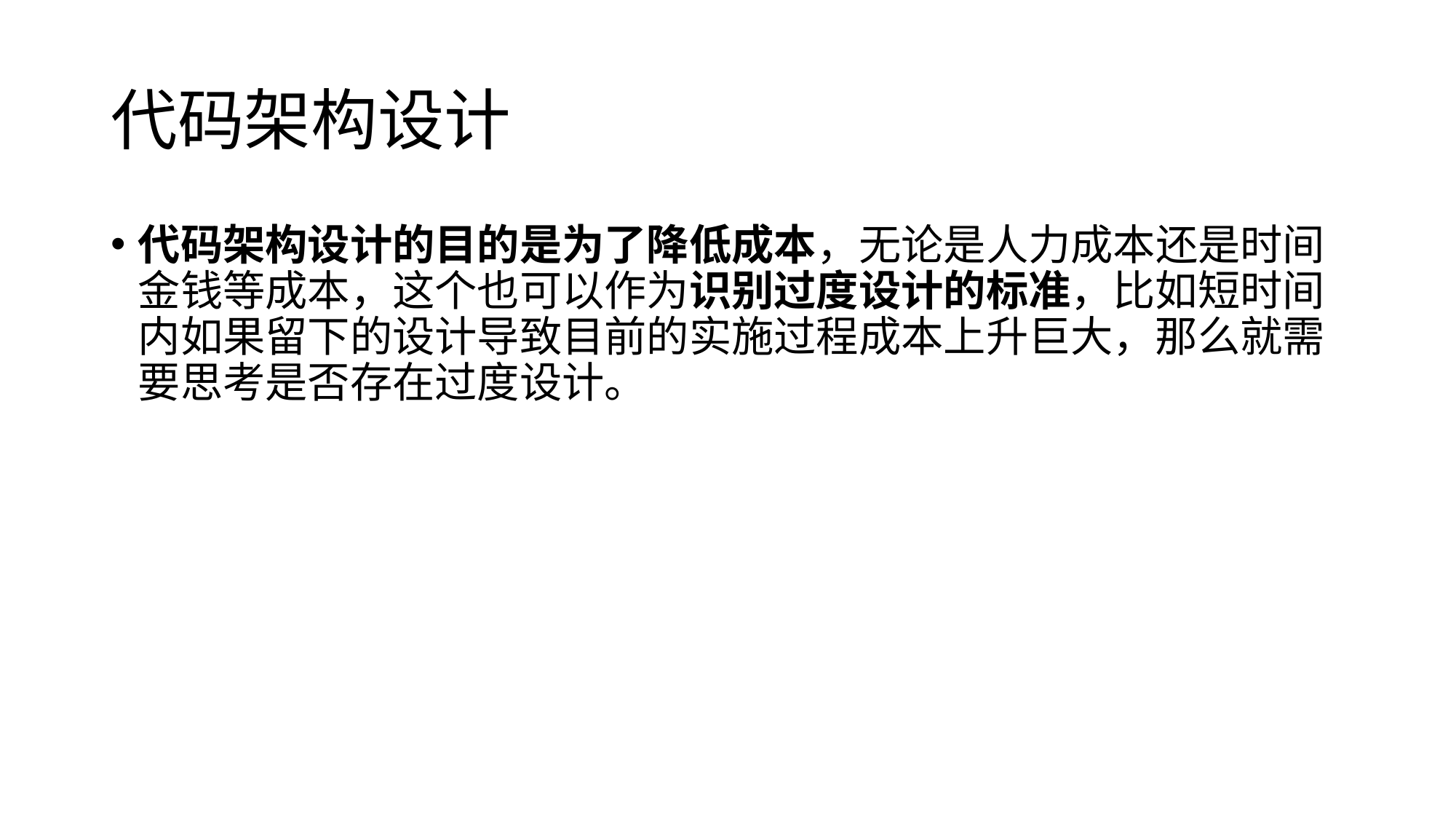

# 代码架构设计
代码架构设计的目的是为了降低成本，无论是人力成本还是时间金钱等成本，这个也可以作为识别过度设计的标准，比如短时间内如果留下的设计导致目前的实施过程成本上升巨大，那么就需要思考是否存在过度设计。